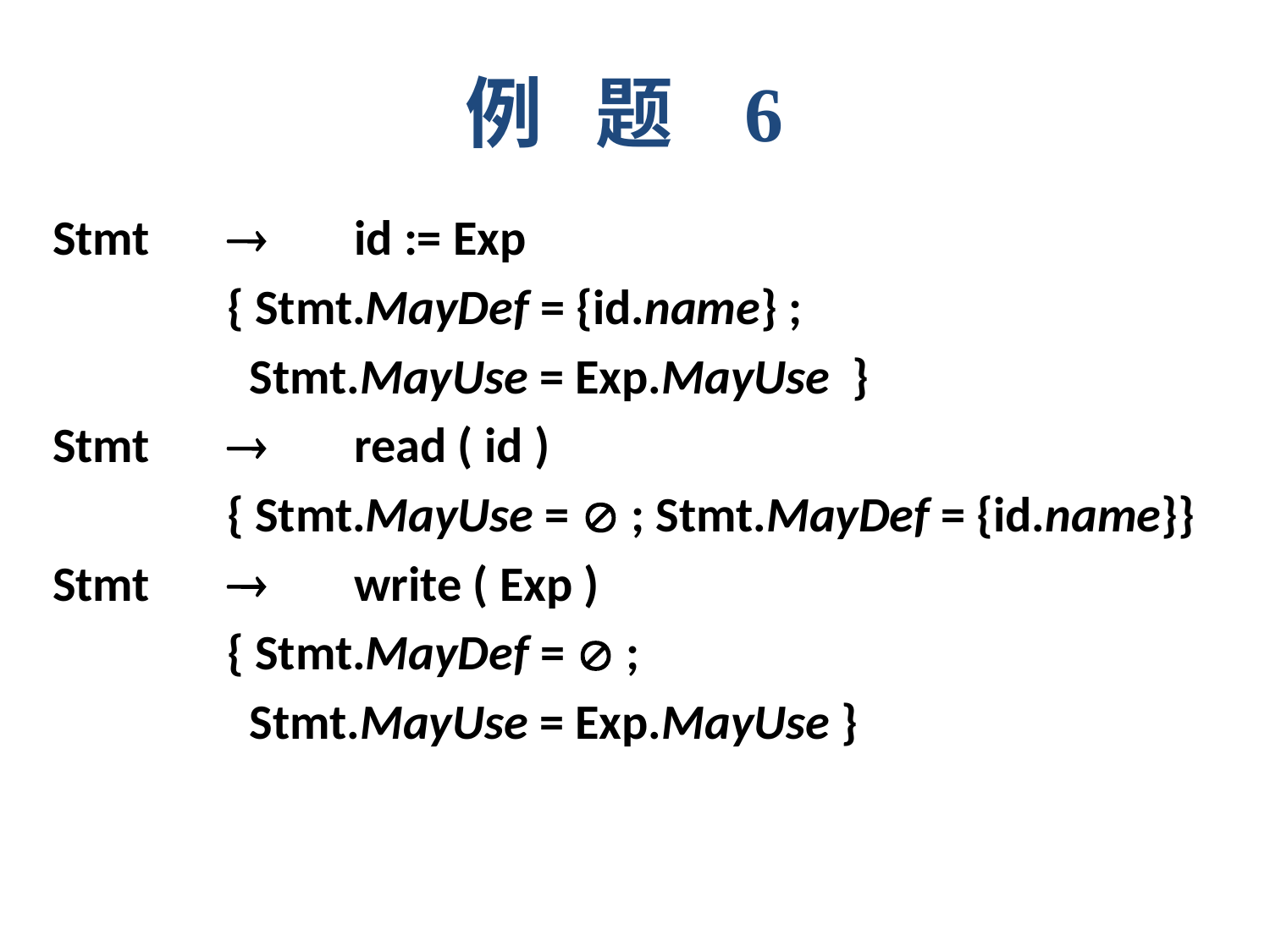

例   题   6
Stmt	→	id := Exp
		{ Stmt.MayDef = {id.name} ;
		  Stmt.MayUse = Exp.MayUse  }
Stmt	→	read ( id )
		{ Stmt.MayUse = ∅ ; Stmt.MayDef = {id.name}}
Stmt	→	write ( Exp )
		{ Stmt.MayDef = ∅ ;
		  Stmt.MayUse = Exp.MayUse }